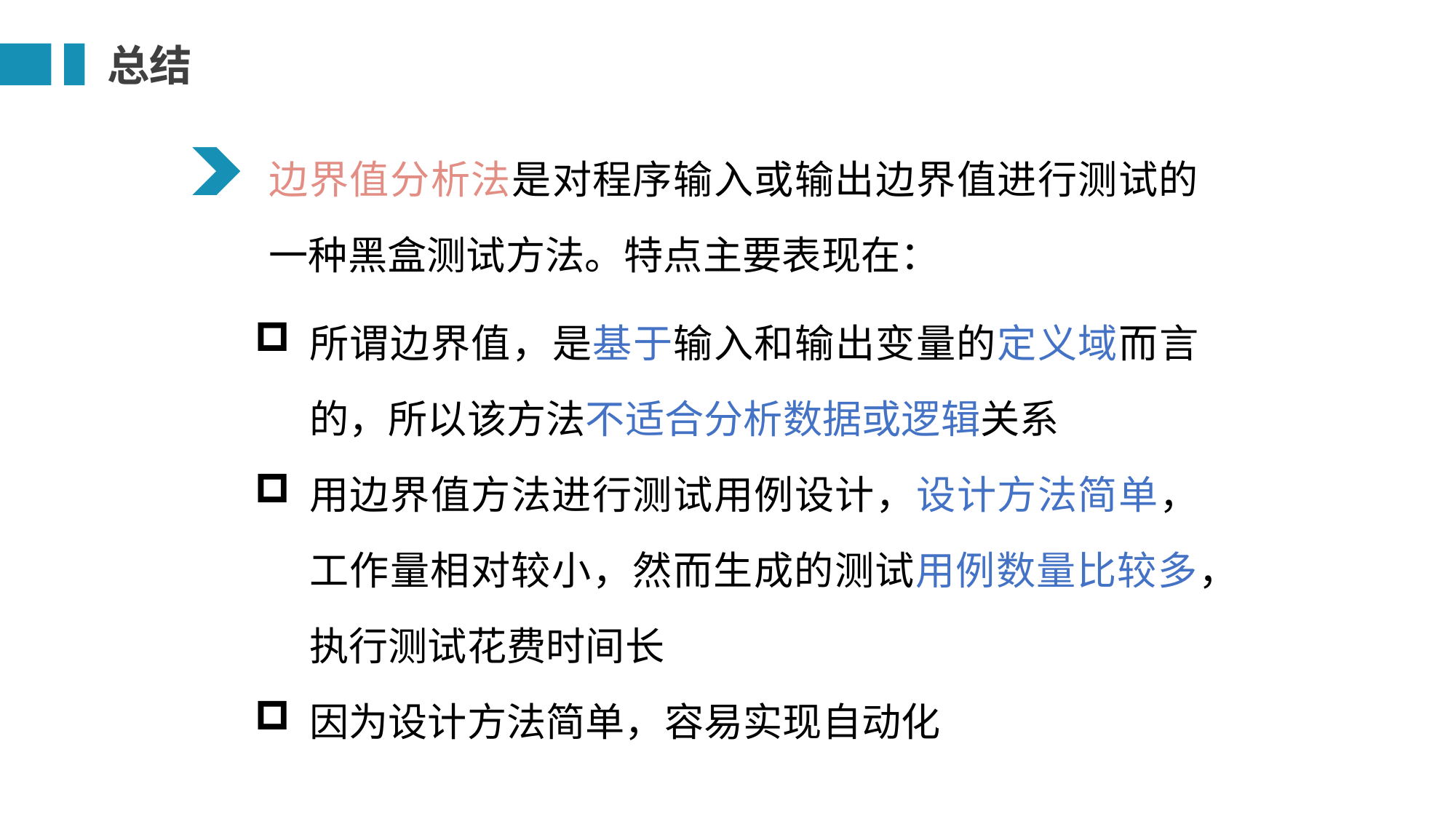

总结

边界值分析法是对程序输入或输出边界值进行测试的一种黑盒测试方法。特点主要表现在：

所谓边界值，是基于输入和输出变量的定义域而言的，所以该方法不适合分析数据或逻辑关系
用边界值方法进行测试用例设计，设计方法简单，工作量相对较小，然而生成的测试用例数量比较多，执行测试花费时间长
因为设计方法简单，容易实现自动化

132